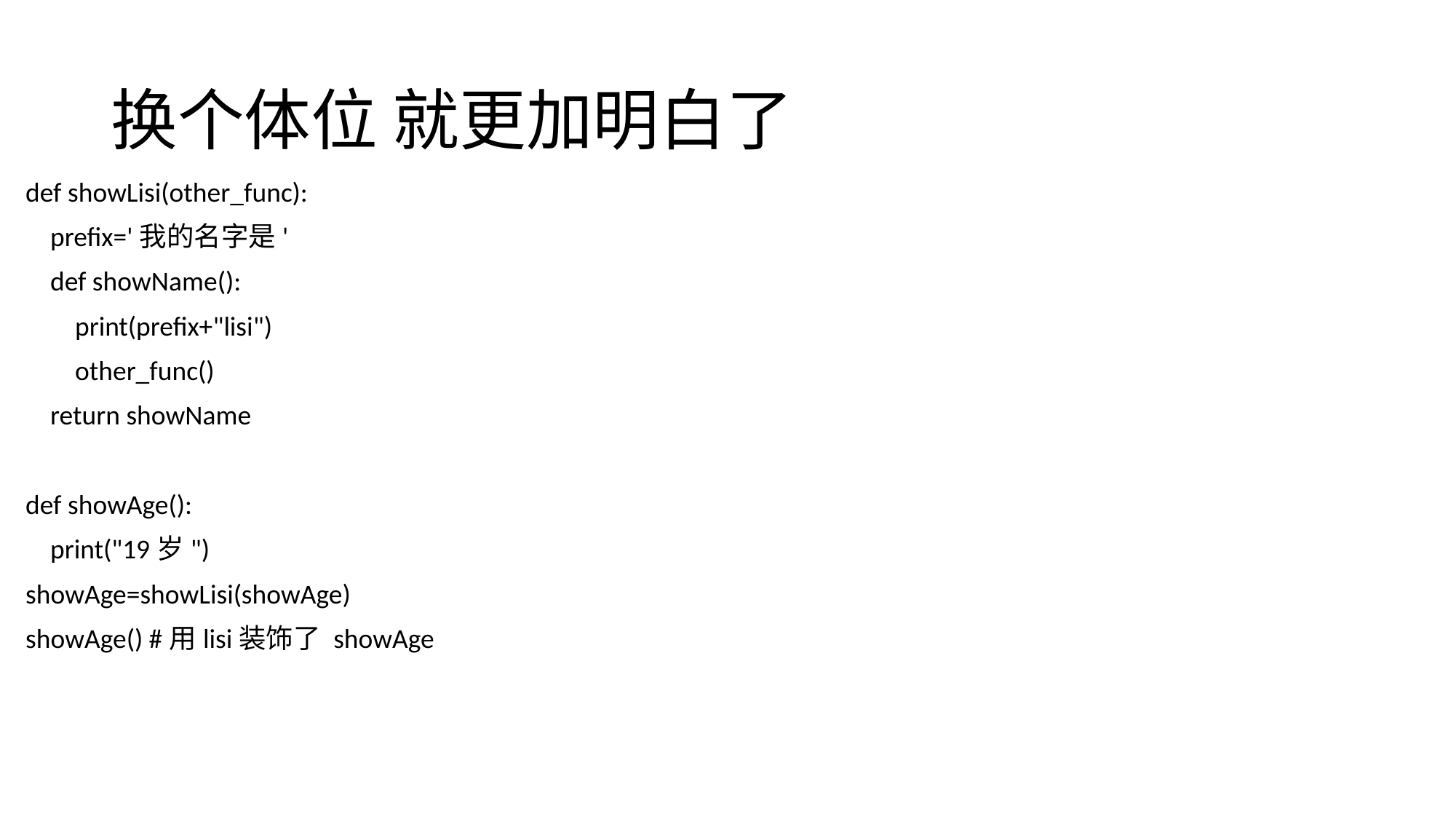

# 换个体位 就更加明白了
def showLisi(other_func):
    prefix='我的名字是'
    def showName():
        print(prefix+"lisi")
        other_func()
    return showName

def showAge():
    print("19岁")
showAge=showLisi(showAge)
showAge() #用lisi装饰了 showAge